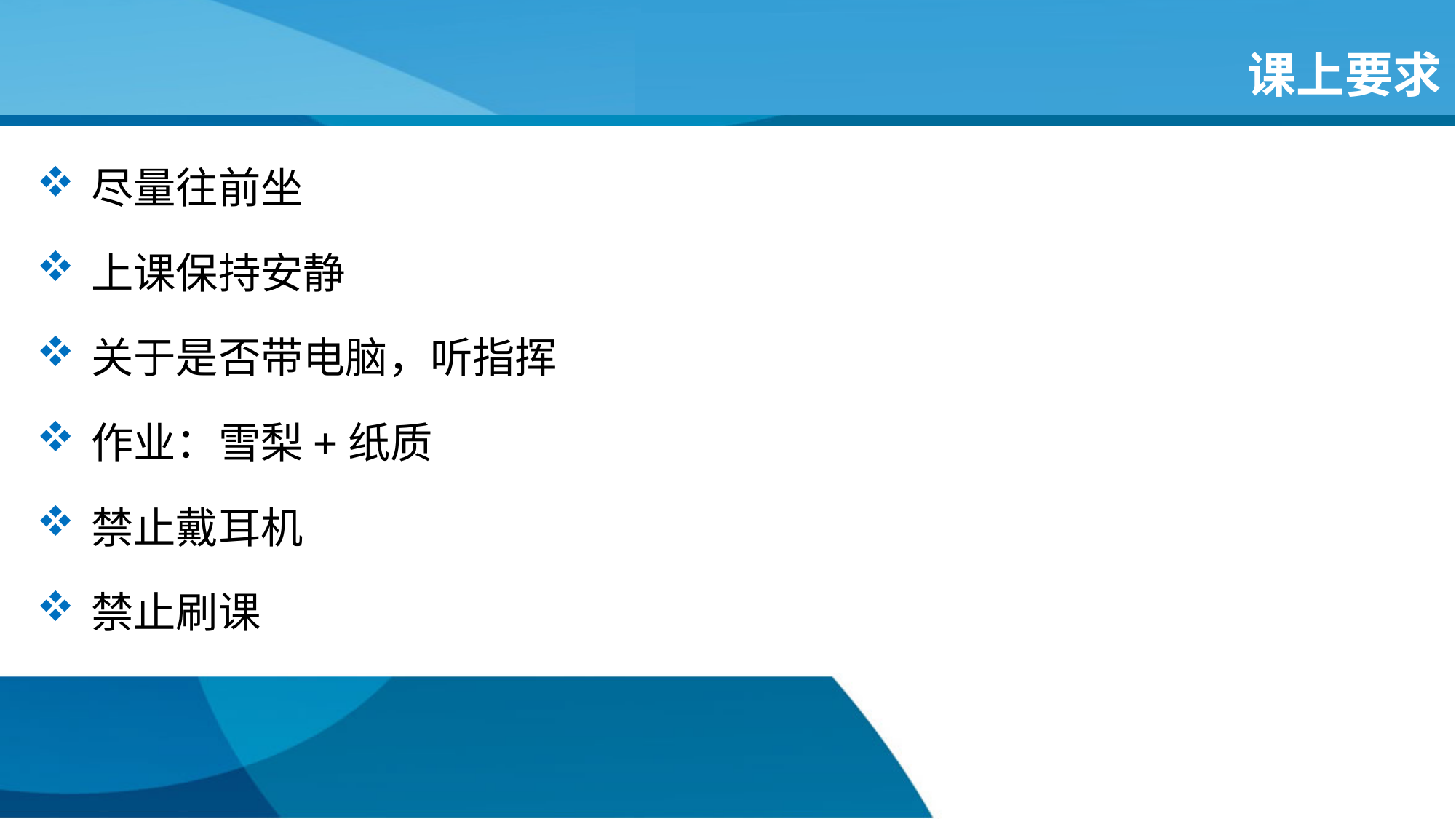

# 课上要求
尽量往前坐
上课保持安静
关于是否带电脑，听指挥
作业：雪梨+纸质
禁止戴耳机
禁止刷课